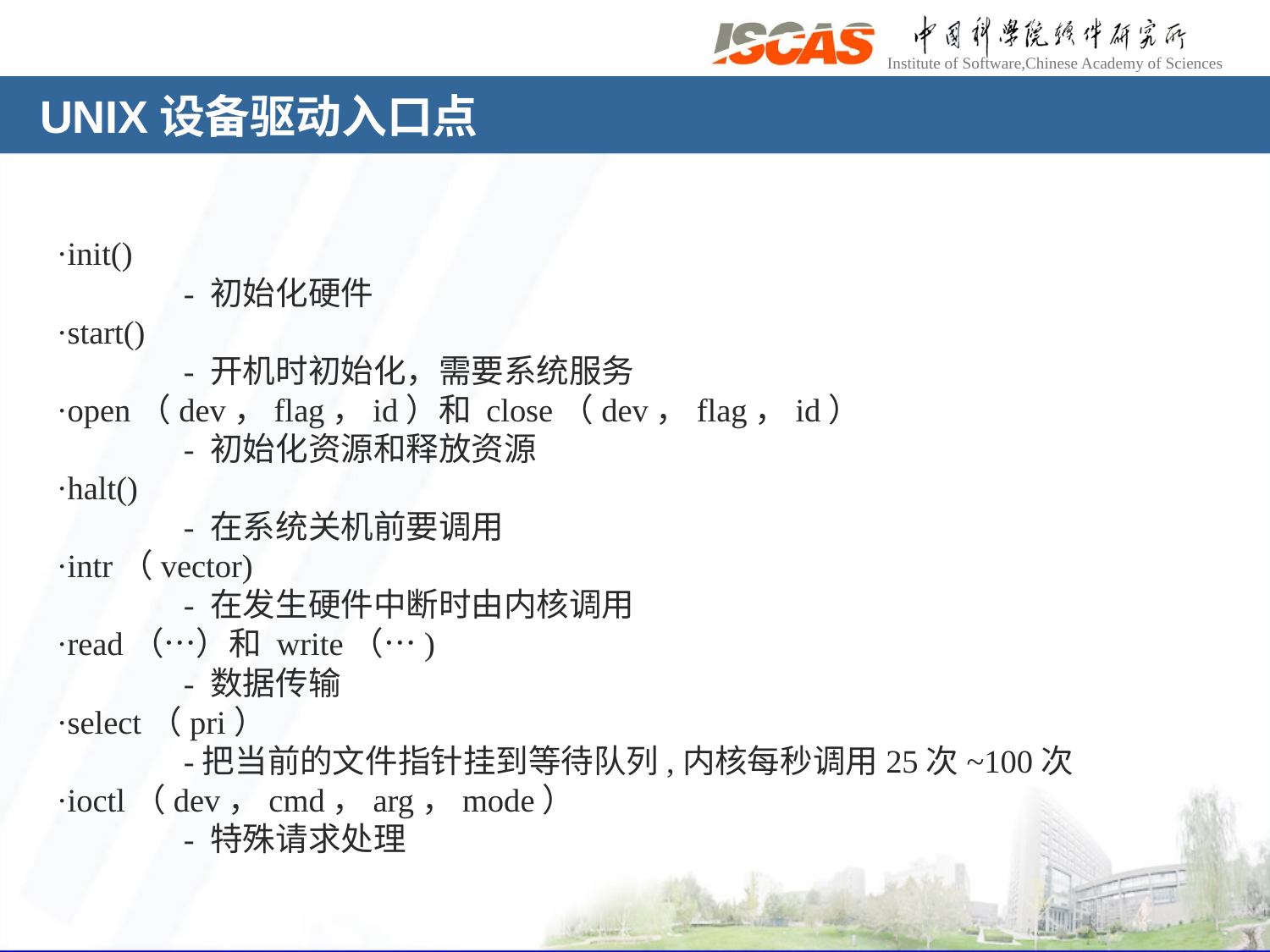

# UNIX设备驱动入口点
·init()
	- 初始化硬件
·start()
	- 开机时初始化，需要系统服务
·open（dev，flag，id）和 close（dev，flag，id）
	- 初始化资源和释放资源
·halt()
	- 在系统关机前要调用
·intr（vector)
	- 在发生硬件中断时由内核调用
·read（…）和 write（…)
	- 数据传输
·select（pri）
	-把当前的文件指针挂到等待队列,内核每秒调用25次~100次
·ioctl（dev，cmd，arg，mode）
	- 特殊请求处理